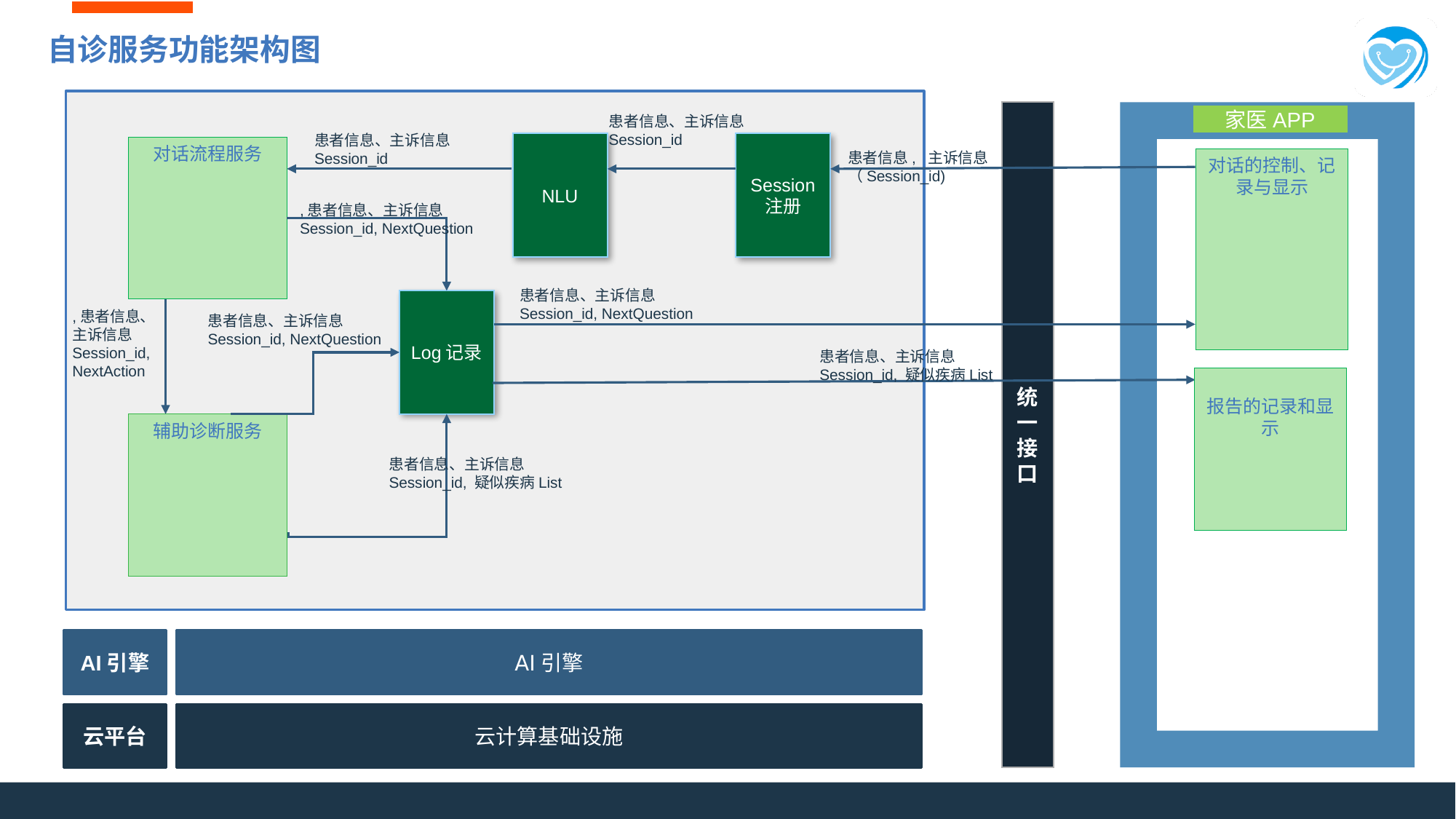

# 自诊服务功能架构图

统一接口

家医APP
患者信息、主诉信息
Session_id
患者信息、主诉信息
Session_id
NLU
Session
注册
对话流程服务

对话的控制、记录与显示
患者信息,  主诉信息
（Session_id)
,患者信息、主诉信息
Session_id, NextQuestion

患者信息、主诉信息
Session_id, NextQuestion

Log记录
,患者信息、主诉信息
Session_id, NextAction

患者信息、主诉信息
Session_id, NextQuestion

患者信息、主诉信息
Session_id, 疑似疾病List

报告的记录和显示
辅助诊断服务

患者信息、主诉信息
Session_id, 疑似疾病List
AI引擎
AI引擎
云平台
云计算基础设施